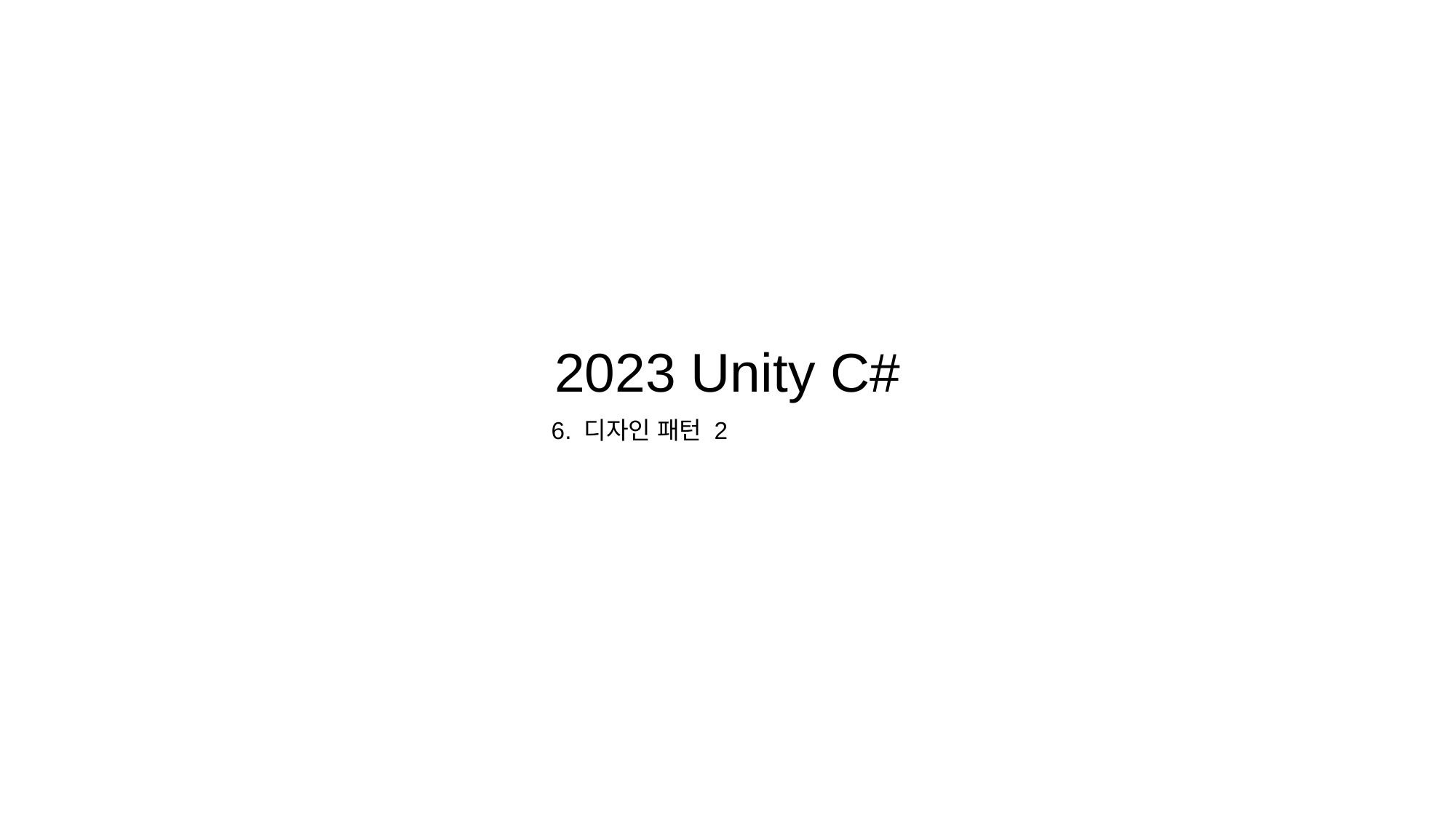

2023 Unity C#
6. 디자인 패턴 2